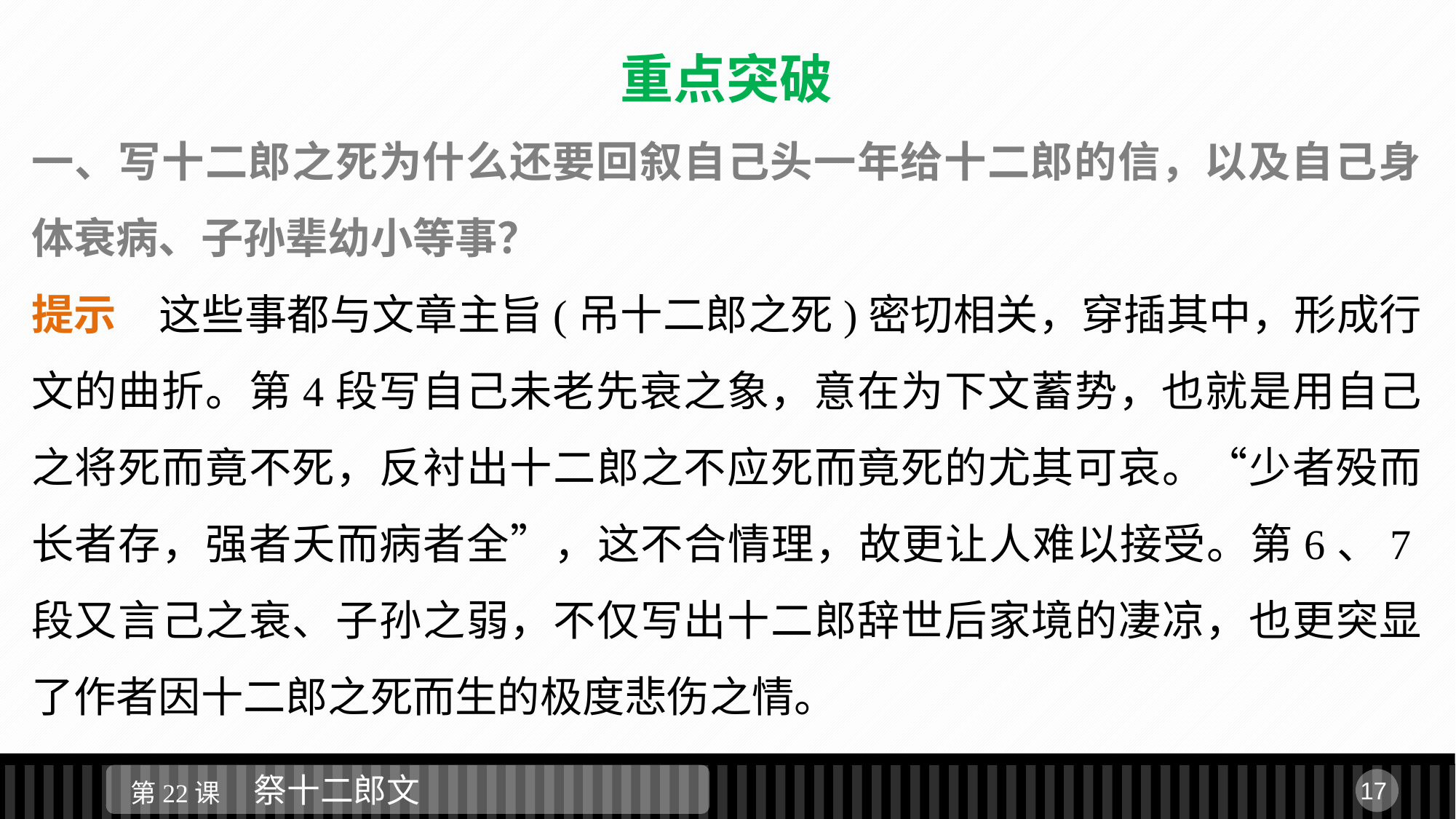

重点突破
一、写十二郎之死为什么还要回叙自己头一年给十二郎的信，以及自己身体衰病、子孙辈幼小等事？
提示　这些事都与文章主旨(吊十二郎之死)密切相关，穿插其中，形成行文的曲折。第4段写自己未老先衰之象，意在为下文蓄势，也就是用自己之将死而竟不死，反衬出十二郎之不应死而竟死的尤其可哀。“少者殁而长者存，强者夭而病者全”，这不合情理，故更让人难以接受。第6、7段又言己之衰、子孙之弱，不仅写出十二郎辞世后家境的凄凉，也更突显了作者因十二郎之死而生的极度悲伤之情。